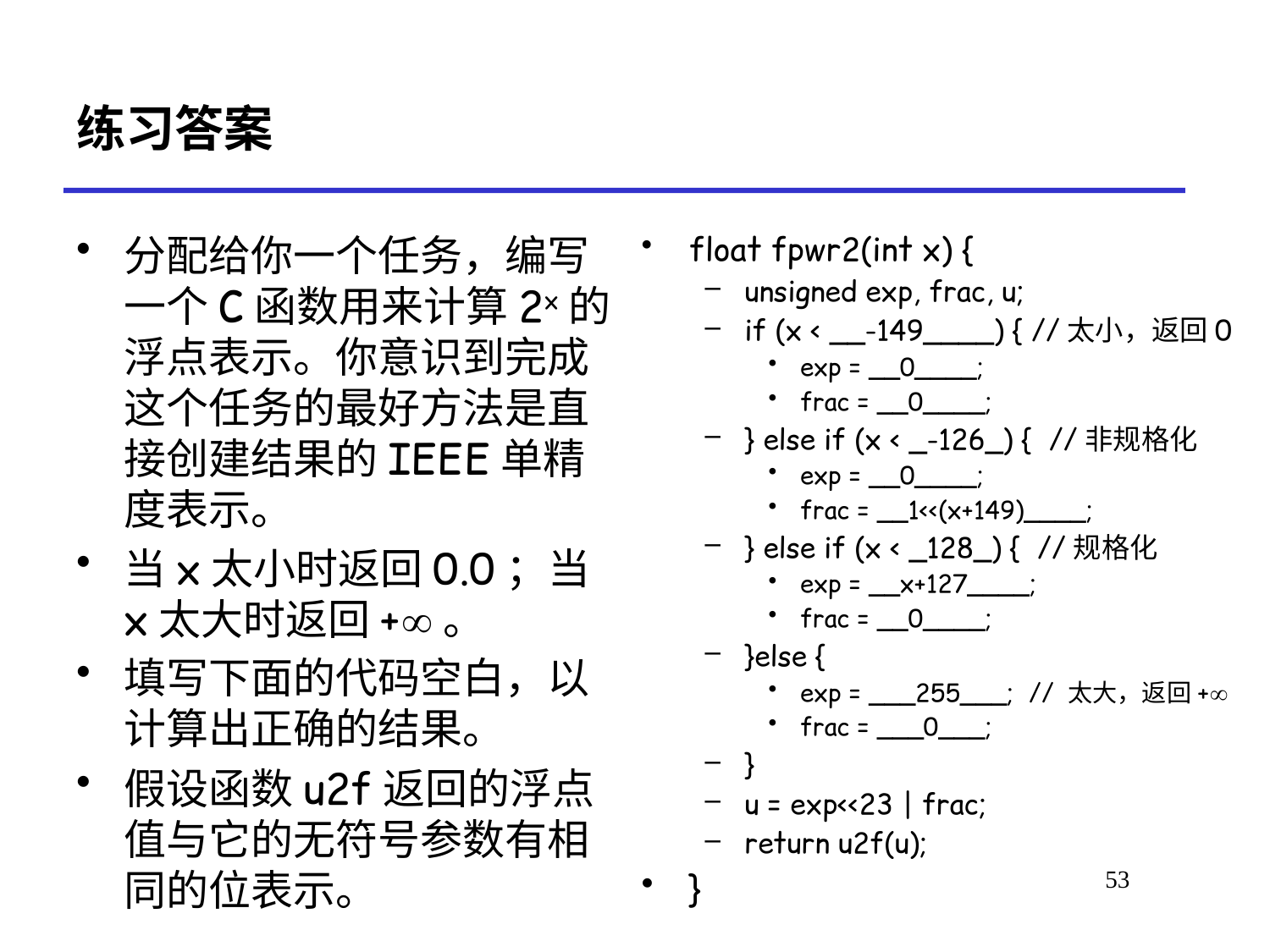

# 练习答案
分配给你一个任务，编写一个C函数用来计算2x的浮点表示。你意识到完成这个任务的最好方法是直接创建结果的IEEE单精度表示。
当x太小时返回0.0；当x太大时返回+∞。
填写下面的代码空白，以计算出正确的结果。
假设函数u2f返回的浮点值与它的无符号参数有相同的位表示。
float fpwr2(int x) {
unsigned exp, frac, u;
if (x < __-149____) { //太小，返回0
exp = __0____;
frac = __0____;
} else if (x < _-126_) {  //非规格化
exp = __0____;
frac = __1<<(x+149)____;
} else if (x < _128_) {  //规格化
exp = __x+127____;
frac = __0____;
}else {
exp = ___255___;  // 太大，返回+∞
frac = ___0___;
}
u = exp<<23 | frac;
return u2f(u);
}

53